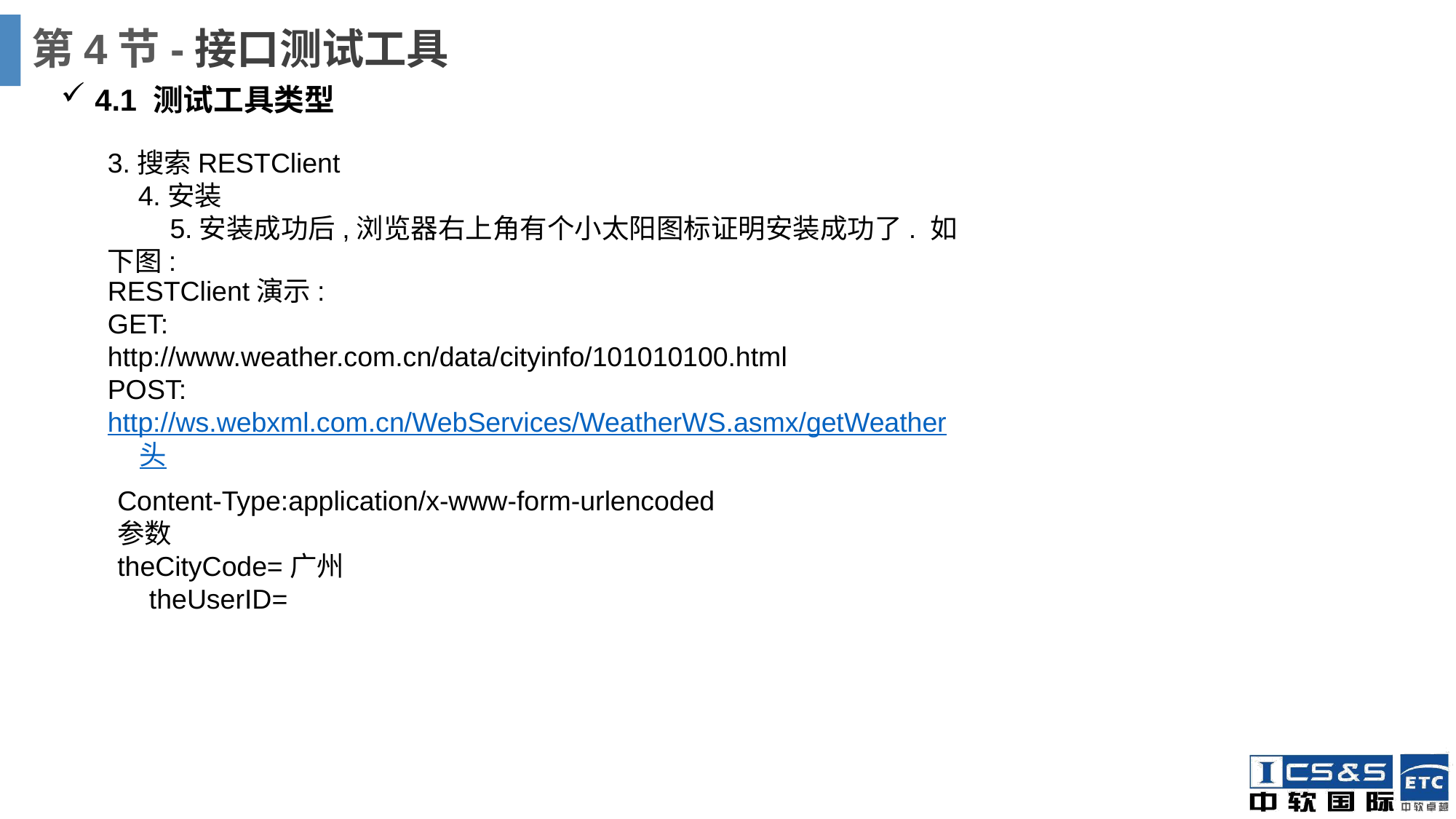

# 第4节-接口测试工具
4.1 测试工具类型
3.搜索RESTClient    4.安装    5.安装成功后,浏览器右上角有个小太阳图标证明安装成功了. 如下图:
RESTClient演示:GET:http://www.weather.com.cn/data/cityinfo/101010100.htmlPOST:http://ws.webxml.com.cn/WebServices/WeatherWS.asmx/getWeather头
Content-Type:application/x-www-form-urlencoded参数theCityCode=广州theUserID=